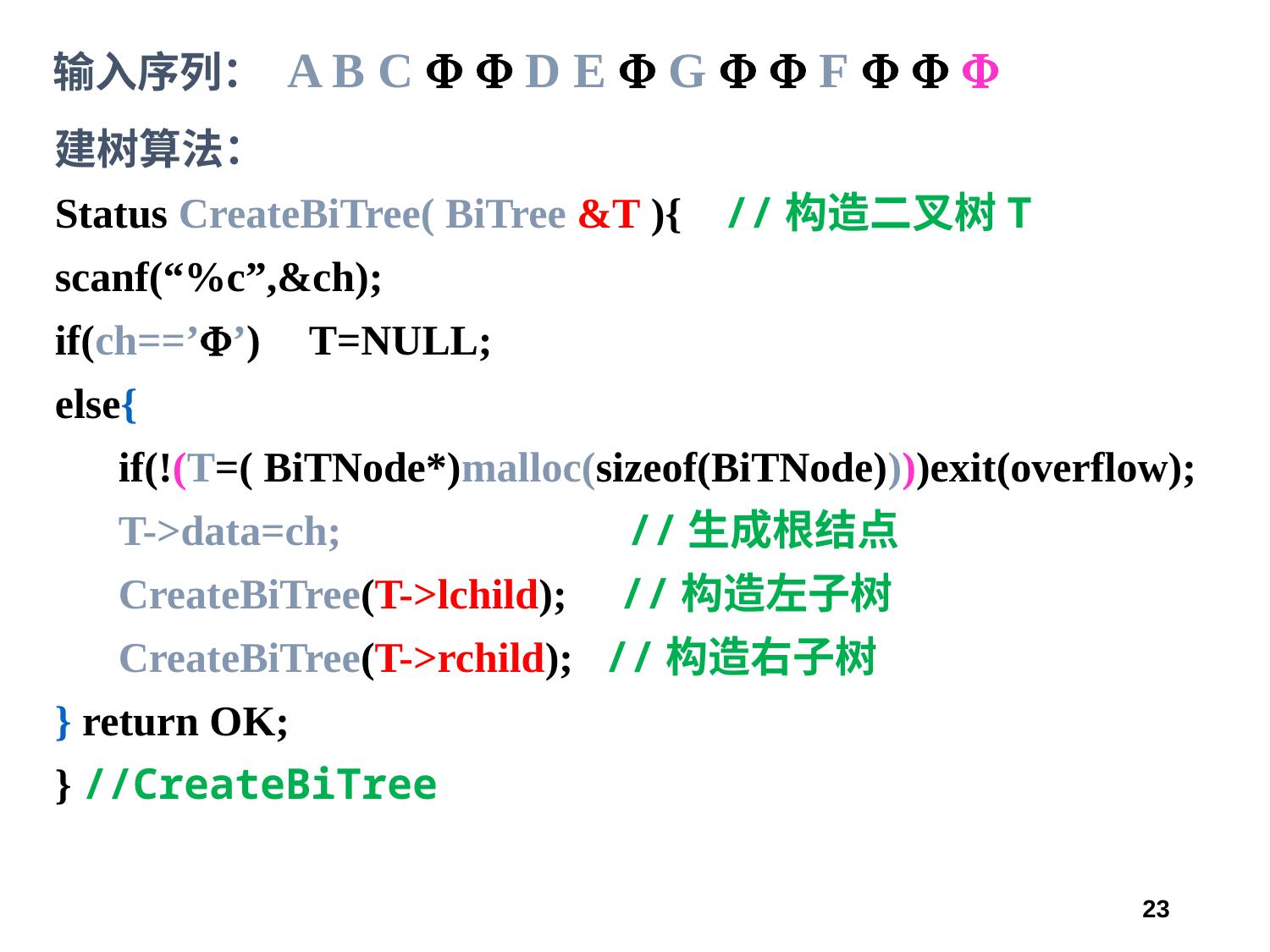

输入序列： A B C Φ Φ D E Φ G Φ Φ F Φ Φ Φ
建树算法：
Status CreateBiTree( BiTree &T ){    //构造二叉树T
scanf(“%c”,&ch);
if(ch==’Φ’)	T=NULL;
else{
      if(!(T=( BiTNode*)malloc(sizeof(BiTNode))))exit(overflow);
      T->data=ch;                           //生成根结点
      CreateBiTree(T->lchild);     //构造左子树
      CreateBiTree(T->rchild);   //构造右子树
} return OK;
} //CreateBiTree
23